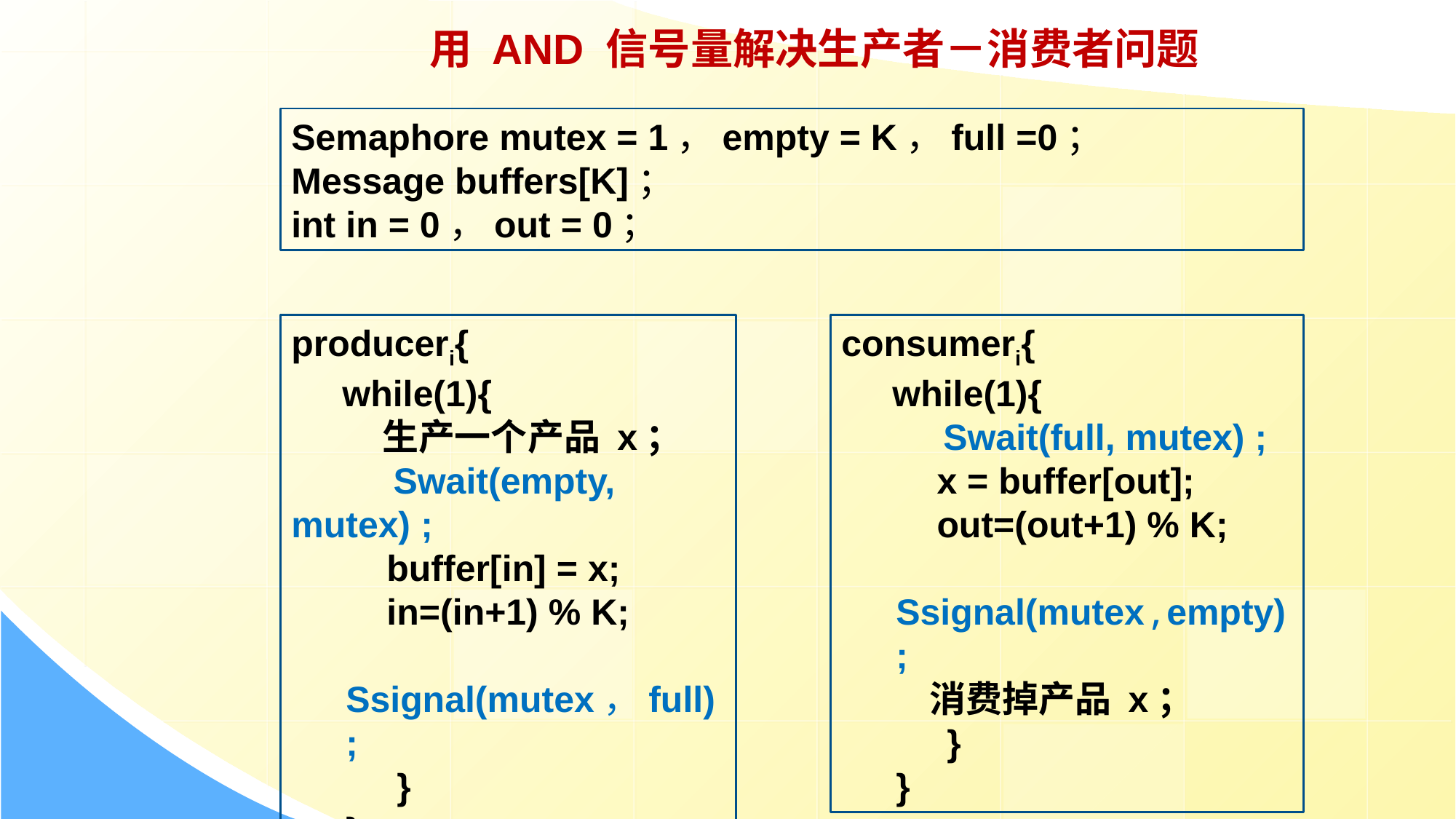

用 AND 信号量解决生产者－消费者问题
Semaphore mutex = 1，empty = K，full =0；
Message buffers[K]；
int in = 0，out = 0；
produceri{
     while(1){
          生产一个产品 x；
          Swait(empty, mutex) ;
    buffer[in] = x;
    in=(in+1) % K;
    Ssignal(mutex，full);
     }
}
consumeri{
     while(1){
          Swait(full, mutex) ;
    x = buffer[out];
    out=(out+1) % K;
    Ssignal(mutex,empty);
   消费掉产品 x；
     }
}